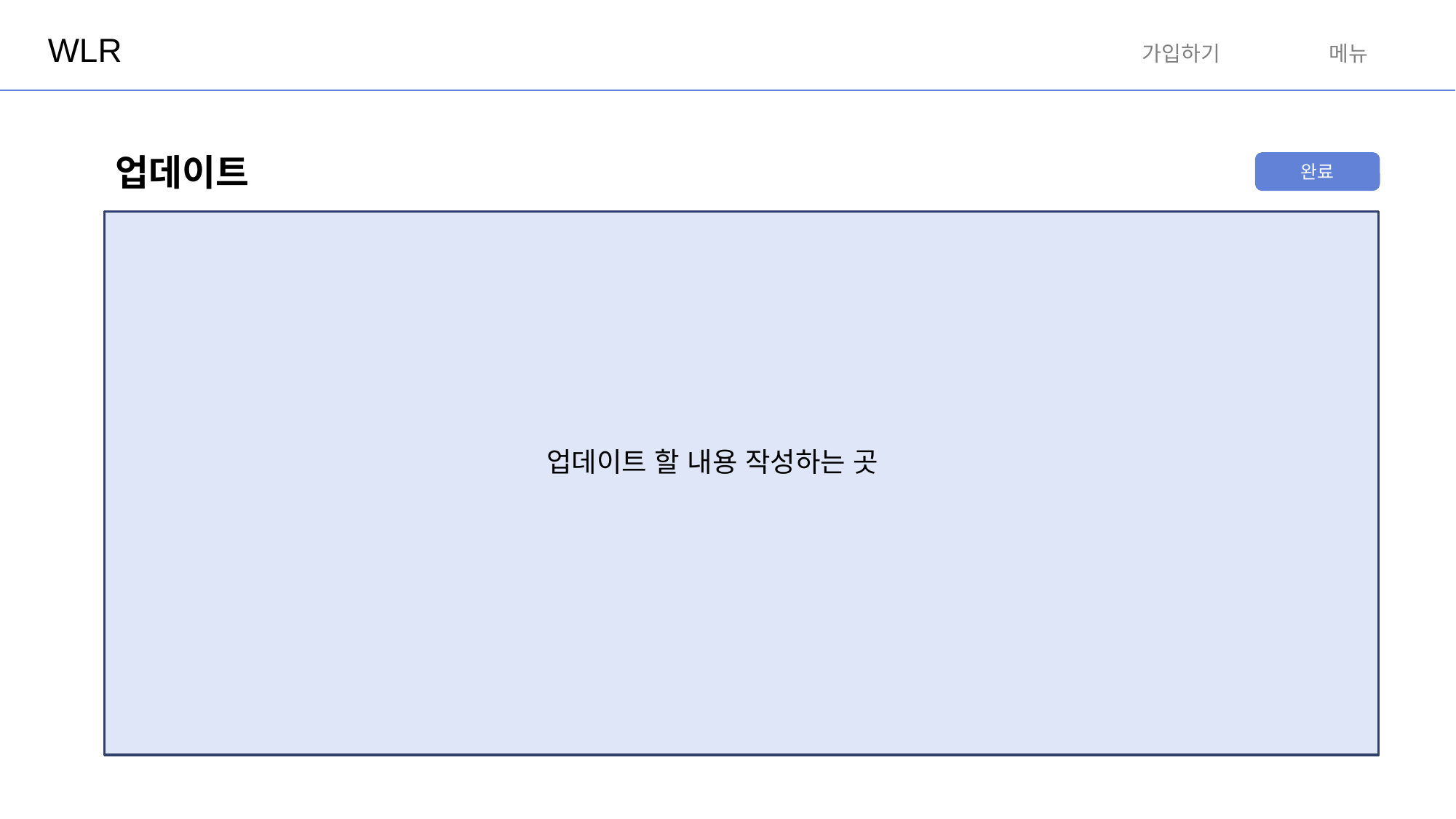

WLR
가입하기
메뉴
업데이트
완료

업데이트 할 내용 작성하는 곳